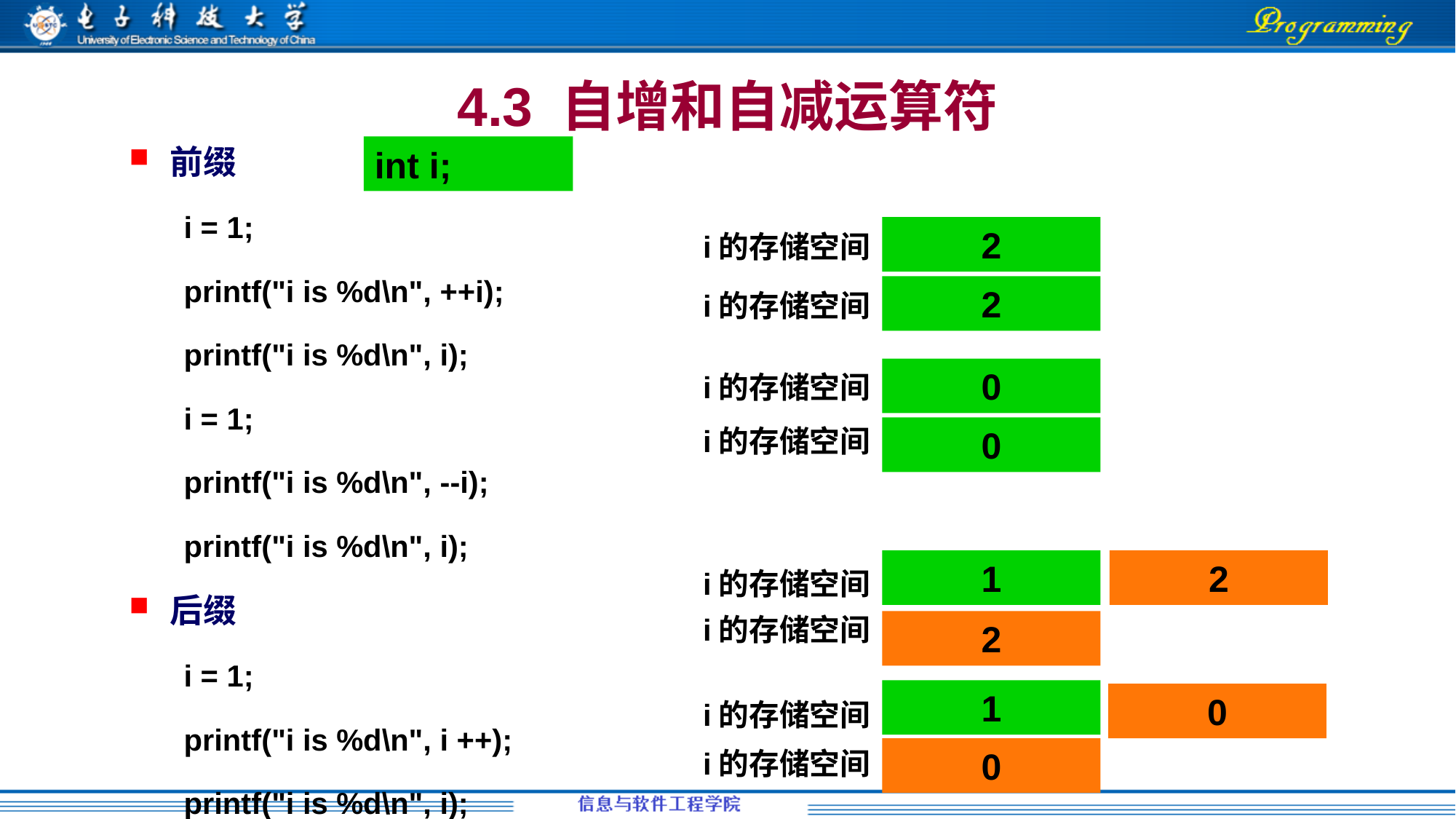

4.3 自增和自减运算符
前缀
i = 1;
printf("i is %d\n", ++i);
printf("i is %d\n", i);
i = 1;
printf("i is %d\n", --i);
printf("i is %d\n", i);
后缀
i = 1;
printf("i is %d\n", i ++);
printf("i is %d\n", i);
i = 1;
printf("i is %d\n", i --);
printf("i is %d\n", i);
int i;
i的存储空间
2
i的存储空间
2
i的存储空间
0
i的存储空间
0
1
2
i的存储空间
i的存储空间
2
1
i的存储空间
0
i的存储空间
0